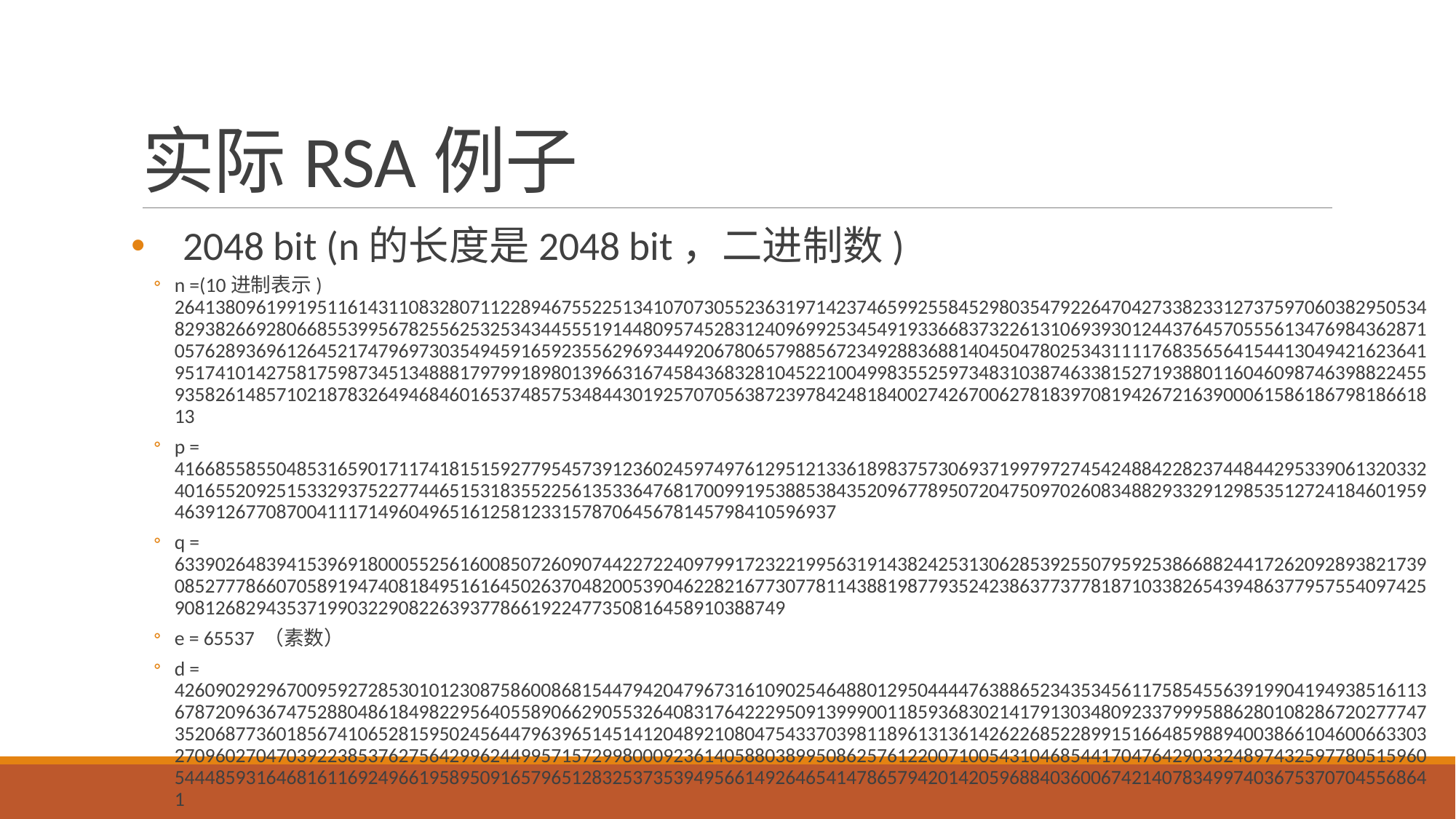

# 实际RSA例子
2048 bit (n的长度是2048 bit，二进制数)
n =(10进制表示) 26413809619919511614311083280711228946755225134107073055236319714237465992558452980354792264704273382331273759706038295053482938266928066855399567825562532534344555191448095745283124096992534549193366837322613106939301244376457055561347698436287105762893696126452174796973035494591659235562969344920678065798856723492883688140450478025343111176835656415441304942162364195174101427581759873451348881797991898013966316745843683281045221004998355259734831038746338152719388011604609874639882245593582614857102187832649468460165374857534844301925707056387239784248184002742670062781839708194267216390006158618679818661813
p = 41668558550485316590171174181515927795457391236024597497612951213361898375730693719979727454248842282374484429533906132033240165520925153329375227744651531835522561353364768170099195388538435209677895072047509702608348829332912985351272418460195946391267708700411171496049651612581233157870645678145798410596937
q = 633902648394153969180005525616008507260907442272240979917232219956319143824253130628539255079592538668824417262092893821739085277786607058919474081849516164502637048200539046228216773077811438819877935242386377377818710338265439486377957554097425908126829435371990322908226393778661922477350816458910388749
e = 65537 （素数）
d = 4260902929670095927285301012308758600868154479420479673161090254648801295044447638865234353456117585455639199041949385161136787209636747528804861849822956405589066290553264083176422295091399900118593683021417913034809233799958862801082867202777473520687736018567410652815950245644796396514514120489210804754337039811896131361426226852289915166485988940038661046006633032709602704703922385376275642996244995715729980009236140588038995086257612200710054310468544170476429033248974325977805159605444859316468161169249661958950916579651283253735394956614926465414786579420142059688403600674214078349974036753707045568641